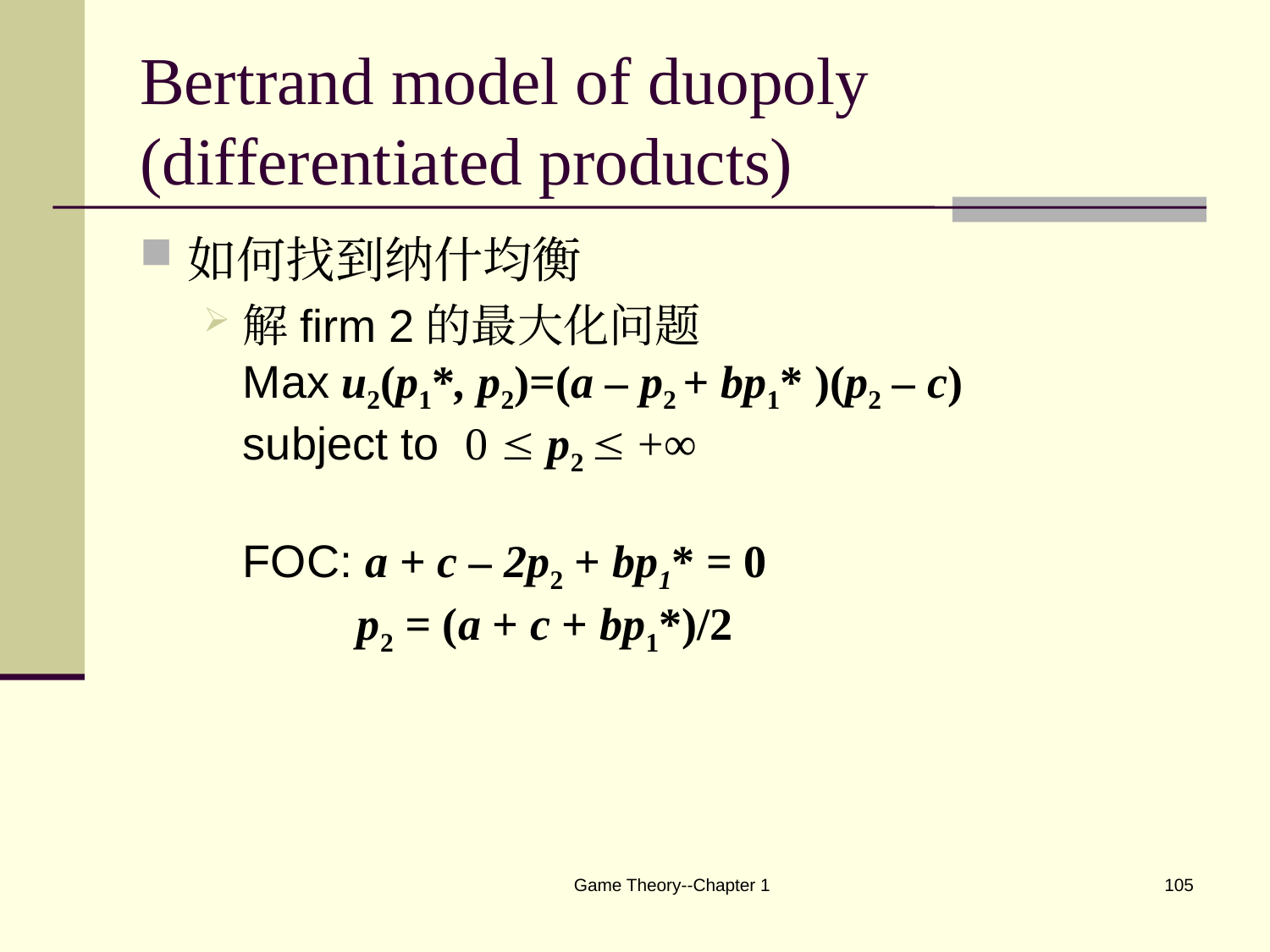

# Bertrand model of duopoly (differentiated products)
如何找到纳什均衡
解firm 2的最大化问题
Max u2(p1*, p2)=(a – p2 + bp1* )(p2 – c)
subject to  0 ≤ p2 ≤ +∞
FOC: a + c – 2p2 + bp1* = 0
          p2 = (a + c + bp1*)/2
Game Theory--Chapter 1
105